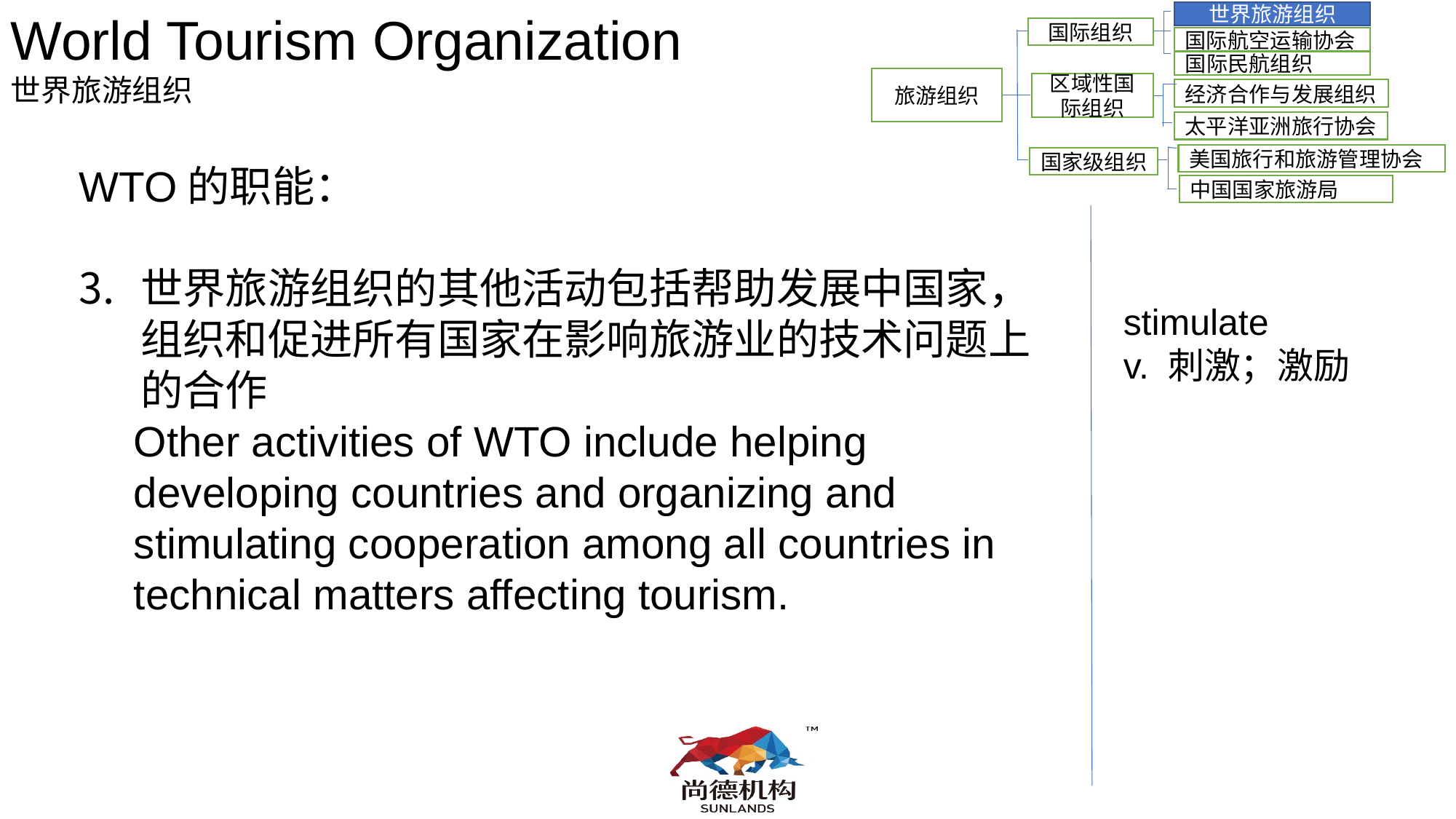

World Tourism Organization
世界旅游组织
世界旅游组织
国际组织
国际航空运输协会
国际民航组织
旅游组织
区域性国际组织
经济合作与发展组织
太平洋亚洲旅行协会
美国旅行和旅游管理协会
国家级组织
WTO的职能：

世界旅游组织的其他活动包括帮助发展中国家，组织和促进所有国家在影响旅游业的技术问题上的合作
Other activities of WTO include helping developing countries and organizing and stimulating cooperation among all countries in technical matters affecting tourism.
中国国家旅游局

 stimulate
 v. 刺激；激励